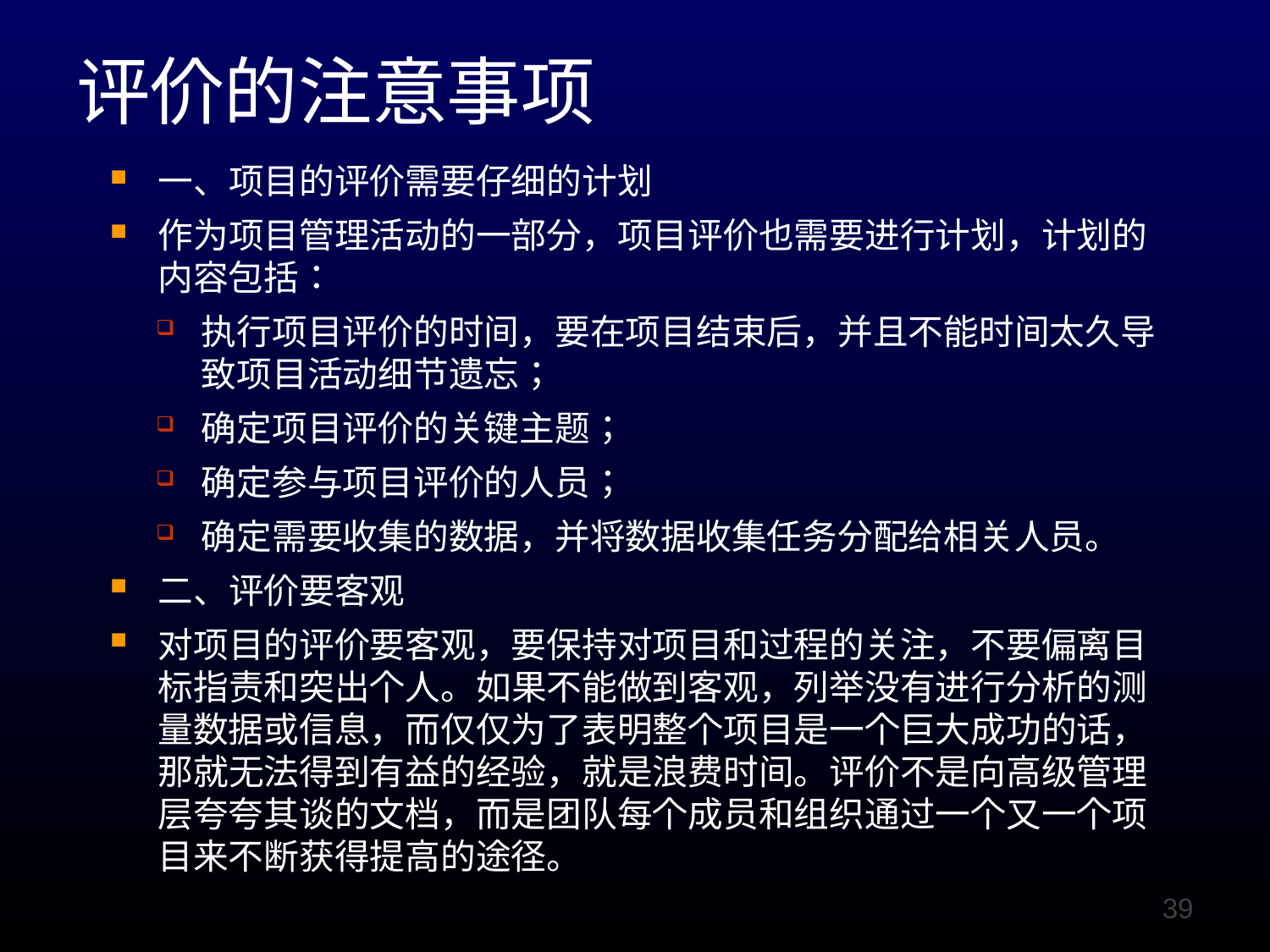

# 评价的注意事项
一、项目的评价需要仔细的计划
作为项目管理活动的一部分，项目评价也需要进行计划，计划的内容包括：
执行项目评价的时间，要在项目结束后，并且不能时间太久导致项目活动细节遗忘；
确定项目评价的关键主题；
确定参与项目评价的人员；
确定需要收集的数据，并将数据收集任务分配给相关人员。
二、评价要客观
对项目的评价要客观，要保持对项目和过程的关注，不要偏离目标指责和突出个人。如果不能做到客观，列举没有进行分析的测量数据或信息，而仅仅为了表明整个项目是一个巨大成功的话，那就无法得到有益的经验，就是浪费时间。评价不是向高级管理层夸夸其谈的文档，而是团队每个成员和组织通过一个又一个项目来不断获得提高的途径。
39